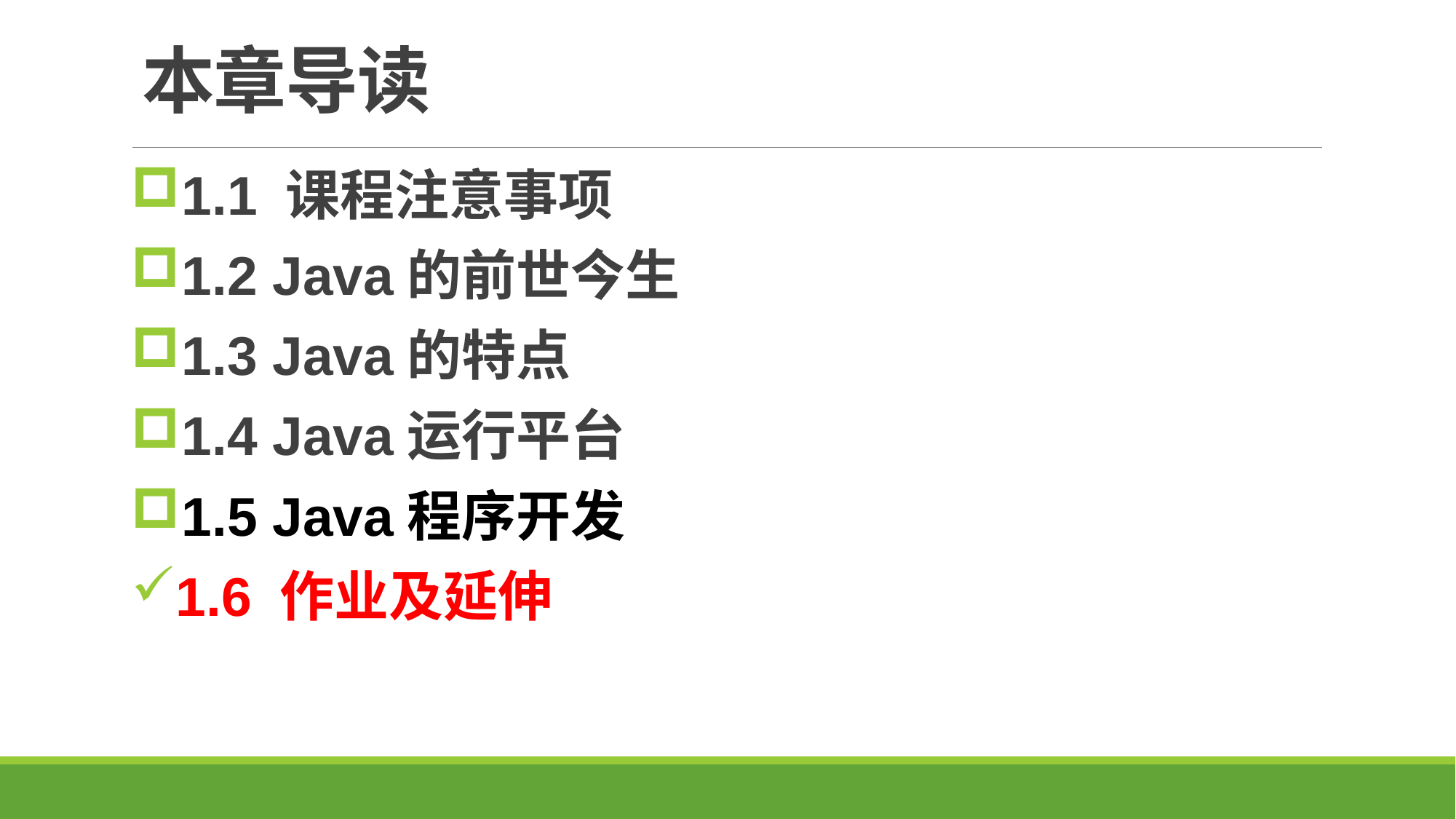

# 本章导读
1.1 课程注意事项
1.2 Java的前世今生
1.3 Java的特点
1.4 Java运行平台
1.5 Java程序开发
1.6 作业及延伸